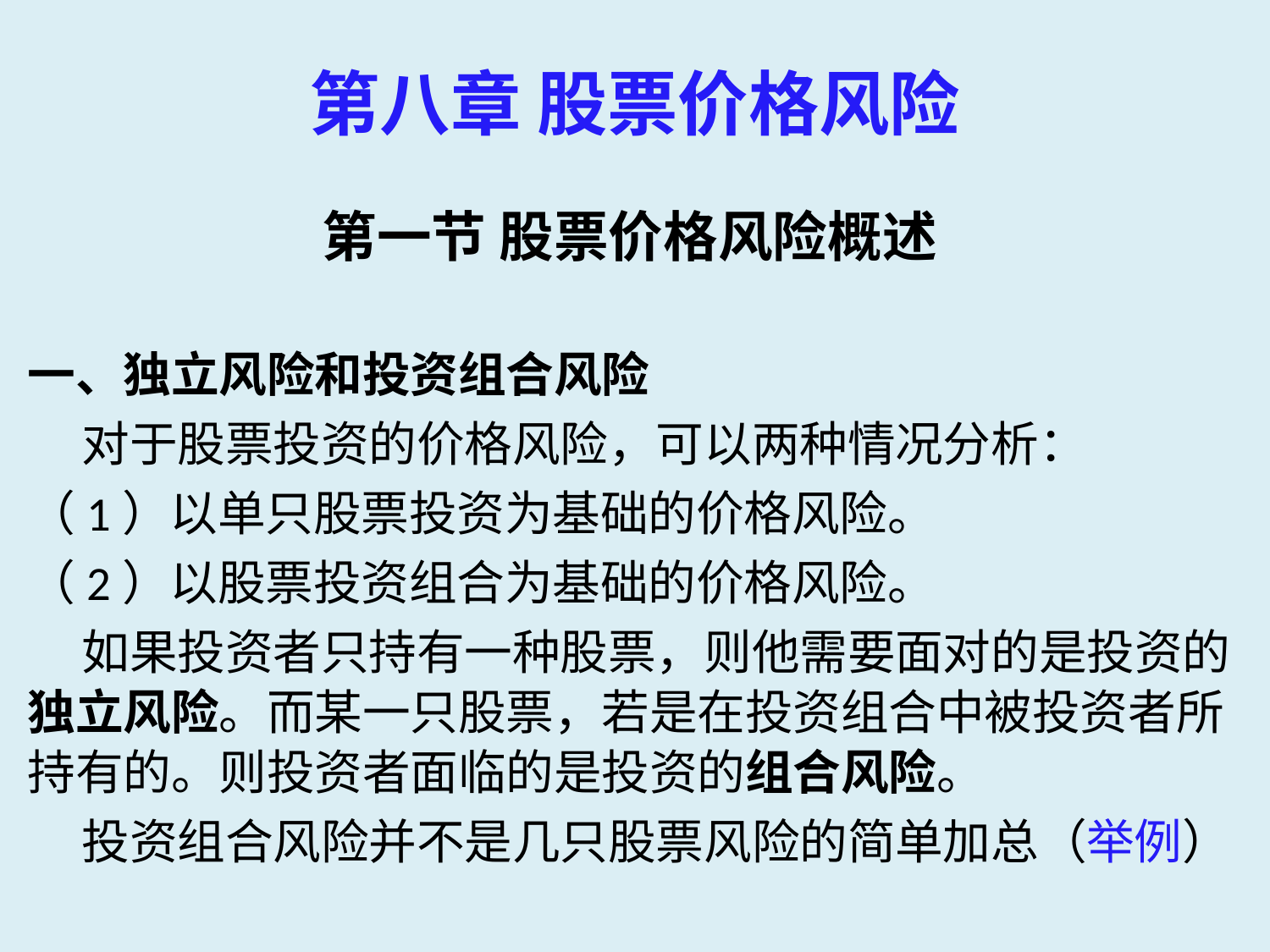

# 第八章 股票价格风险
第一节 股票价格风险概述

一、独立风险和投资组合风险
    对于股票投资的价格风险，可以两种情况分析：
（1）以单只股票投资为基础的价格风险。
（2）以股票投资组合为基础的价格风险。
    如果投资者只持有一种股票，则他需要面对的是投资的独立风险。而某一只股票，若是在投资组合中被投资者所持有的。则投资者面临的是投资的组合风险。
    投资组合风险并不是几只股票风险的简单加总（举例）